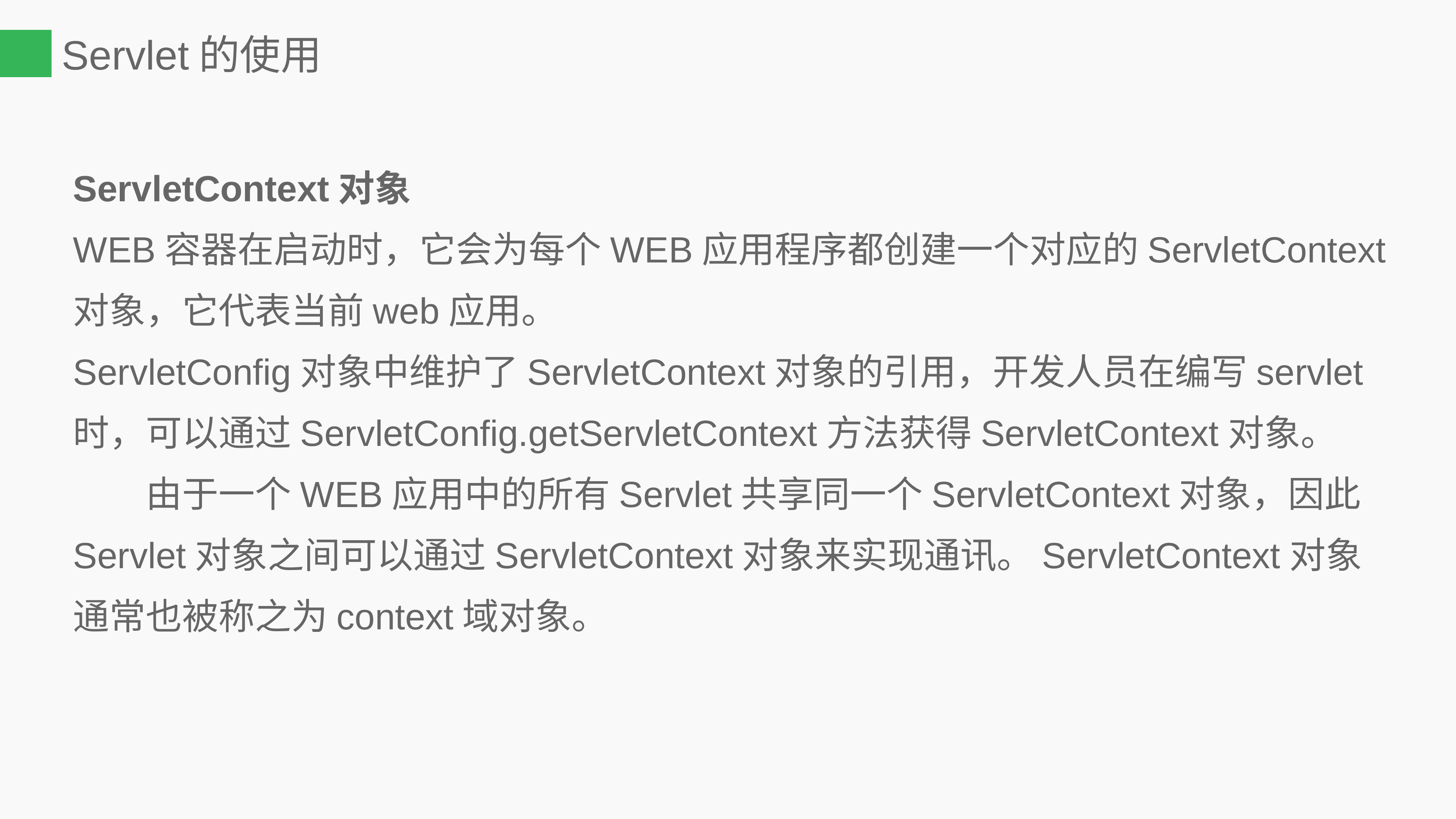

# Servlet的使用
ServletContext对象
WEB容器在启动时，它会为每个WEB应用程序都创建一个对应的ServletContext对象，它代表当前web应用。
ServletConfig对象中维护了ServletContext对象的引用，开发人员在编写servlet时，可以通过ServletConfig.getServletContext方法获得ServletContext对象。
　　由于一个WEB应用中的所有Servlet共享同一个ServletContext对象，因此Servlet对象之间可以通过ServletContext对象来实现通讯。ServletContext对象通常也被称之为context域对象。